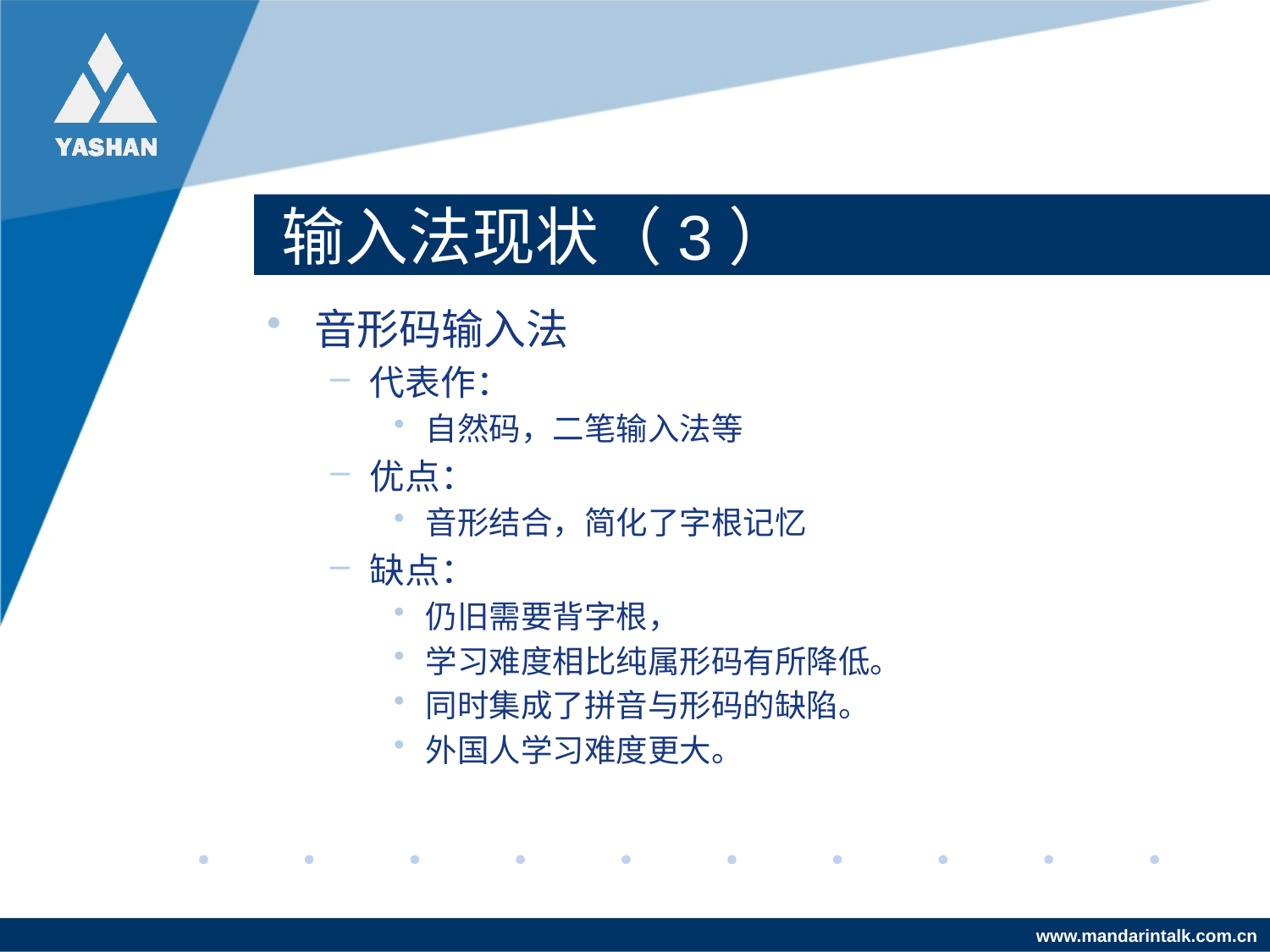

# 输入法现状（3）
音形码输入法
代表作：
自然码，二笔输入法等
优点：
音形结合，简化了字根记忆
缺点：
仍旧需要背字根，
学习难度相比纯属形码有所降低。
同时集成了拼音与形码的缺陷。
外国人学习难度更大。